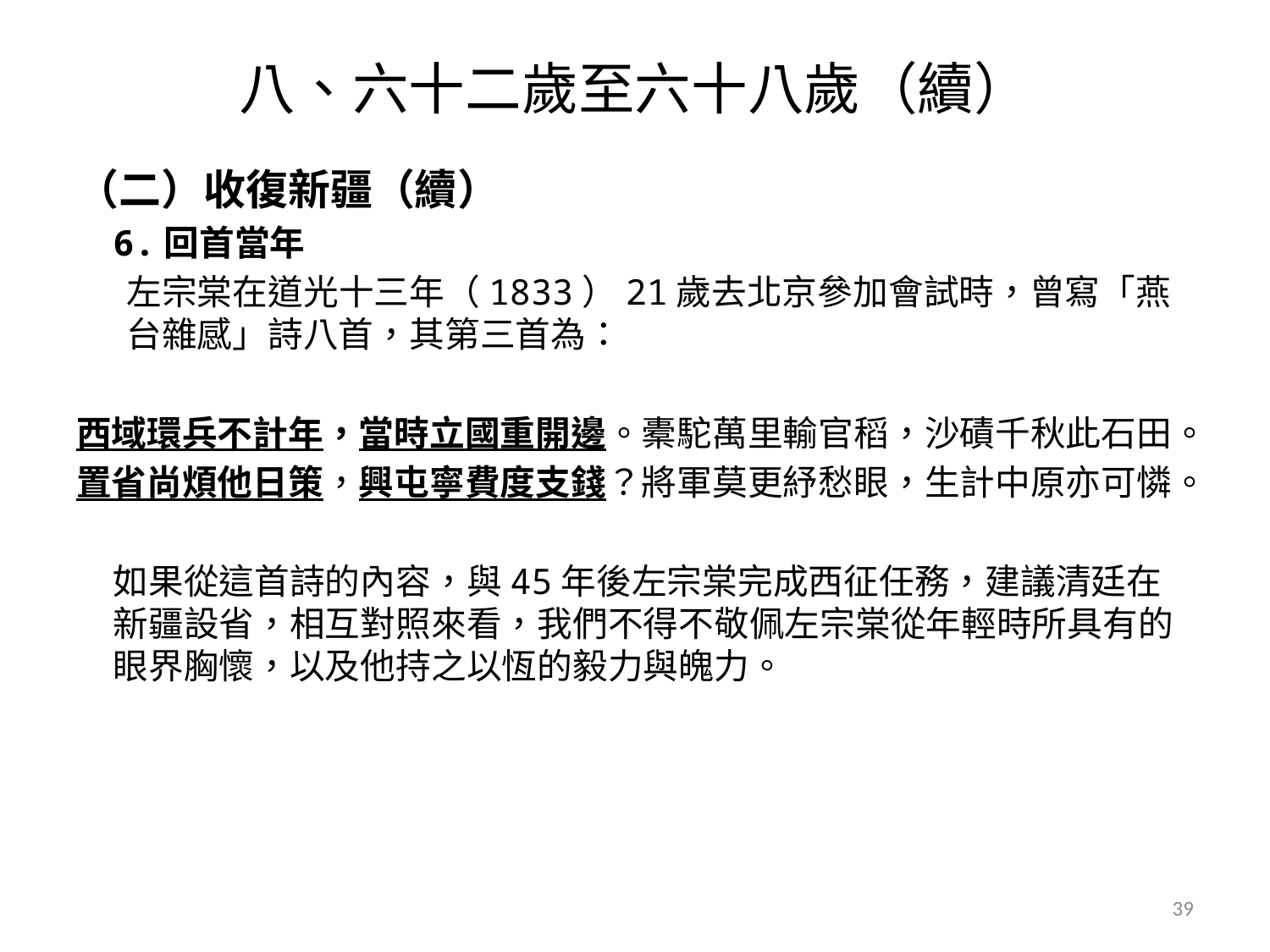

# 八、六十二歲至六十八歲（續）
（二）收復新疆（續）
6.回首當年
左宗棠在道光十三年（1833）21歲去北京參加會試時，曾寫「燕台雜感」詩八首，其第三首為：

西域環兵不計年，當時立國重開邊。橐駝萬里輸官稻，沙磧千秋此石田。
置省尚煩他日策，興屯寧費度支錢？將軍莫更紓愁眼，生計中原亦可憐。

如果從這首詩的內容，與45年後左宗棠完成西征任務，建議清廷在新疆設省，相互對照來看，我們不得不敬佩左宗棠從年輕時所具有的眼界胸懷，以及他持之以恆的毅力與魄力。

39